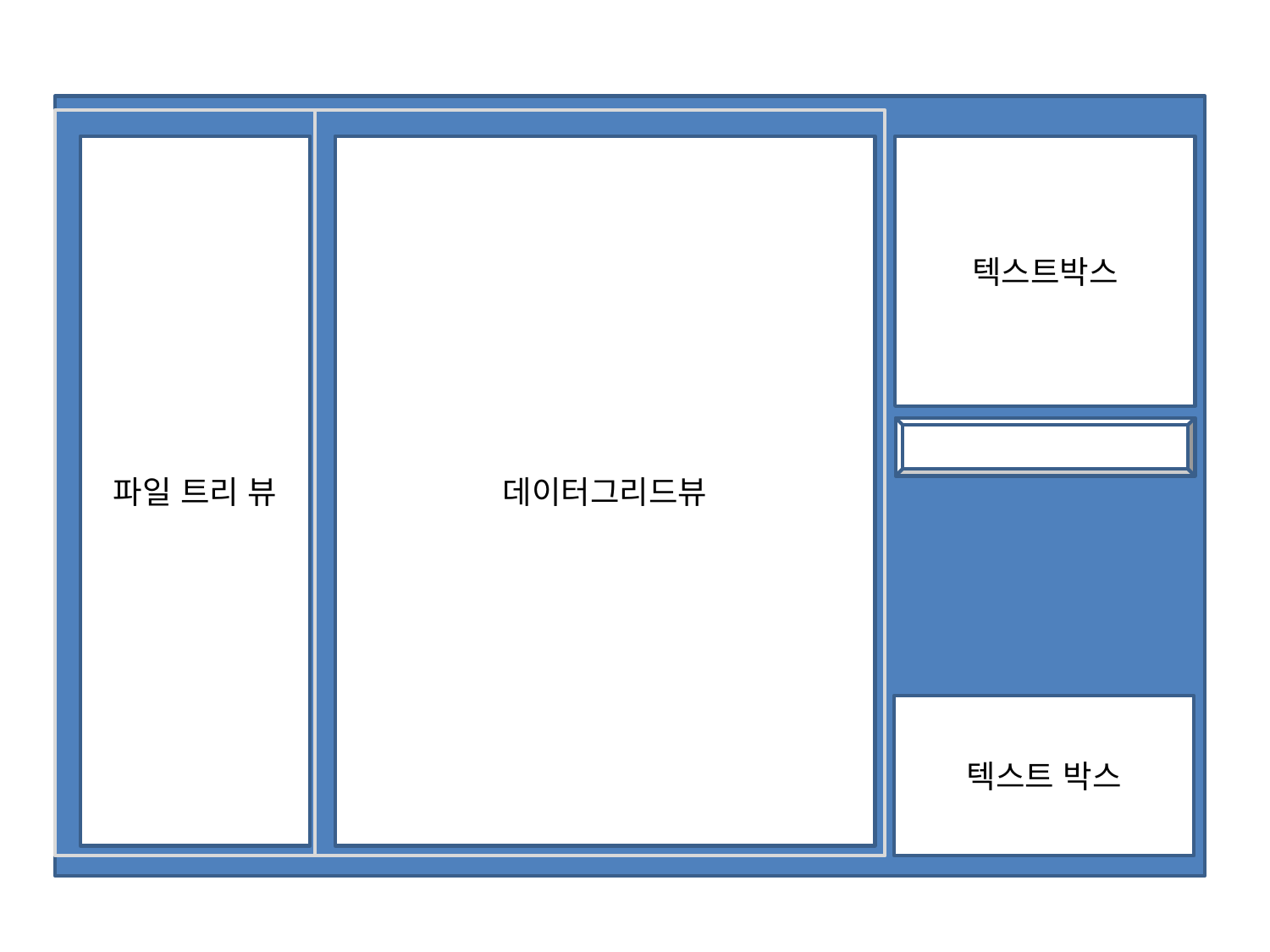

파일 트리 뷰
데이터그리드뷰
텍스트박스

텍스트 박스